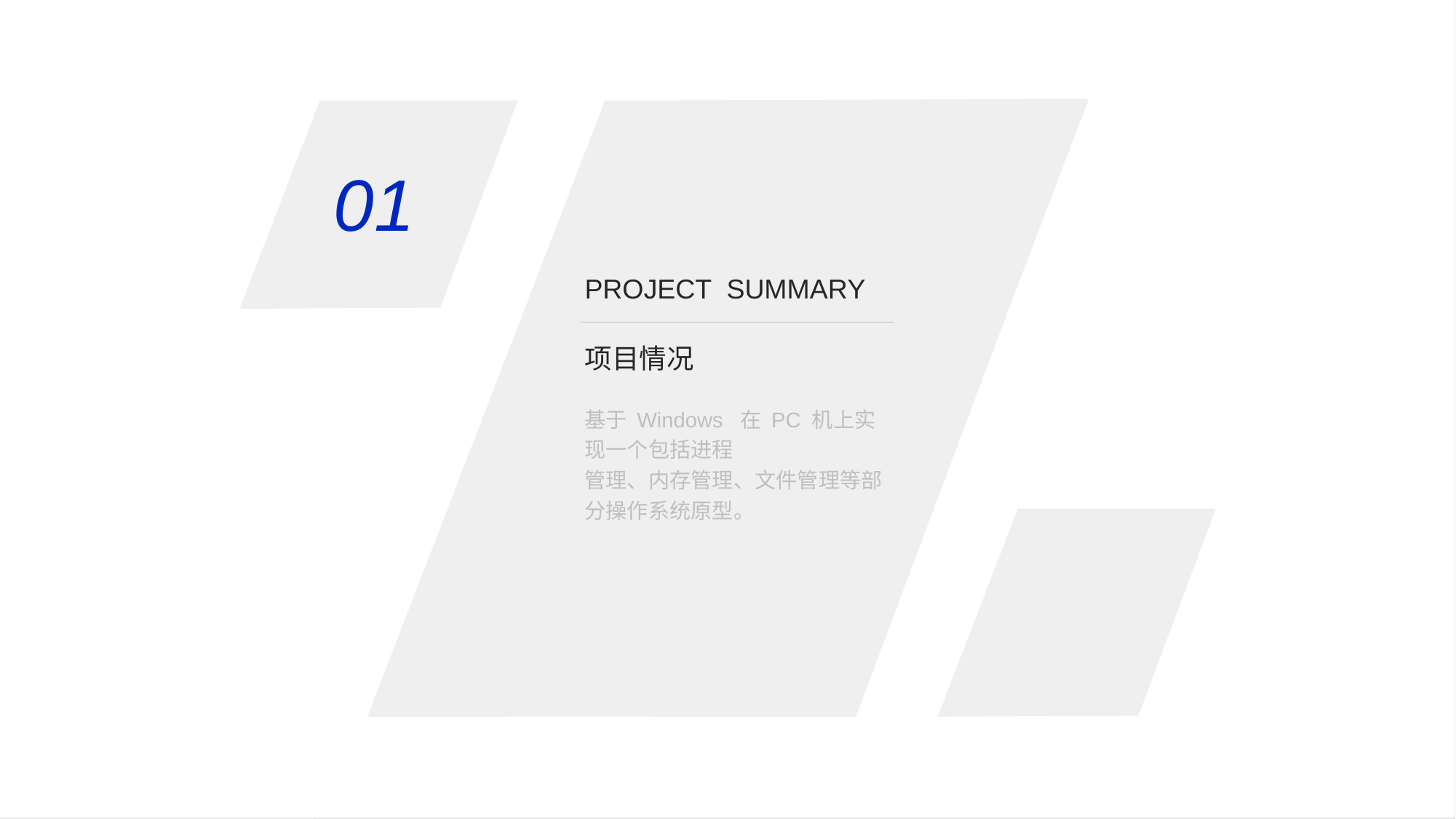

01
PROJECT  SUMMARY

项目情况
基于 Windows  在 PC 机上实现一个包括进程
管理、内存管理、文件管理等部分操作系统原型。